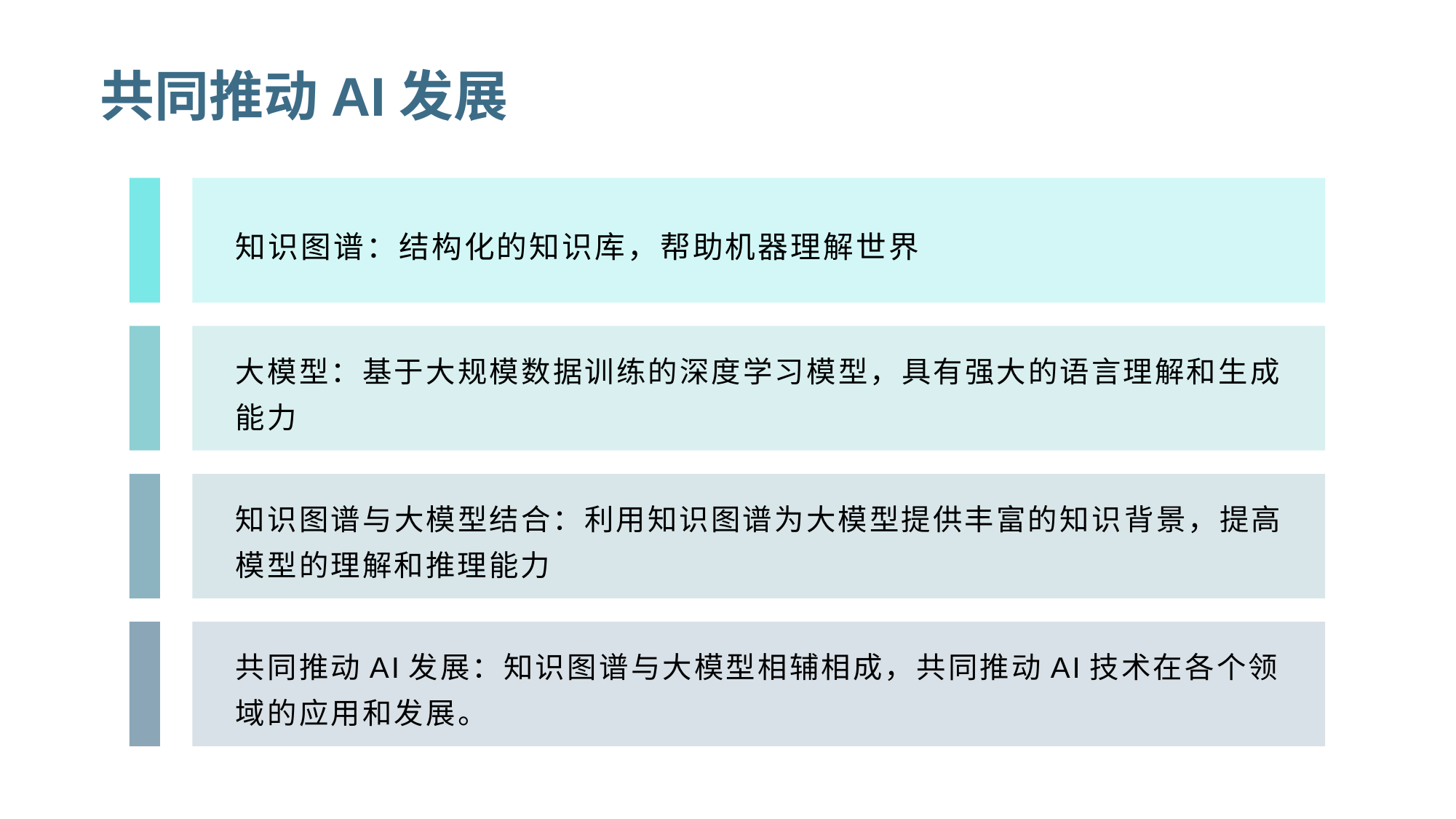

# 共同推动AI发展

知识图谱：结构化的知识库，帮助机器理解世界

大模型：基于大规模数据训练的深度学习模型，具有强大的语言理解和生成能力

知识图谱与大模型结合：利用知识图谱为大模型提供丰富的知识背景，提高模型的理解和推理能力

共同推动AI发展：知识图谱与大模型相辅相成，共同推动AI技术在各个领域的应用和发展。